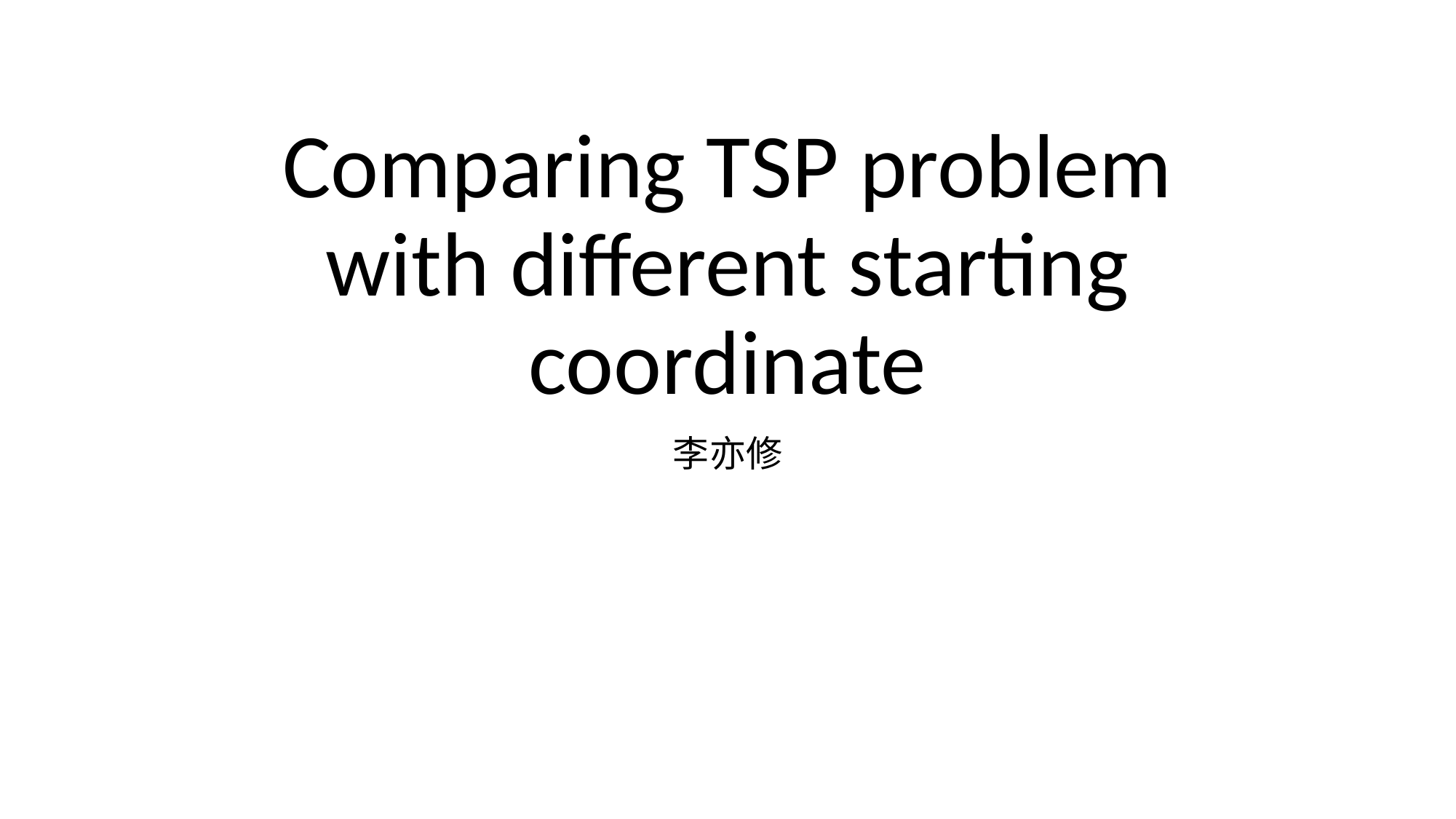

# Comparing TSP problem with different starting coordinate
李亦修